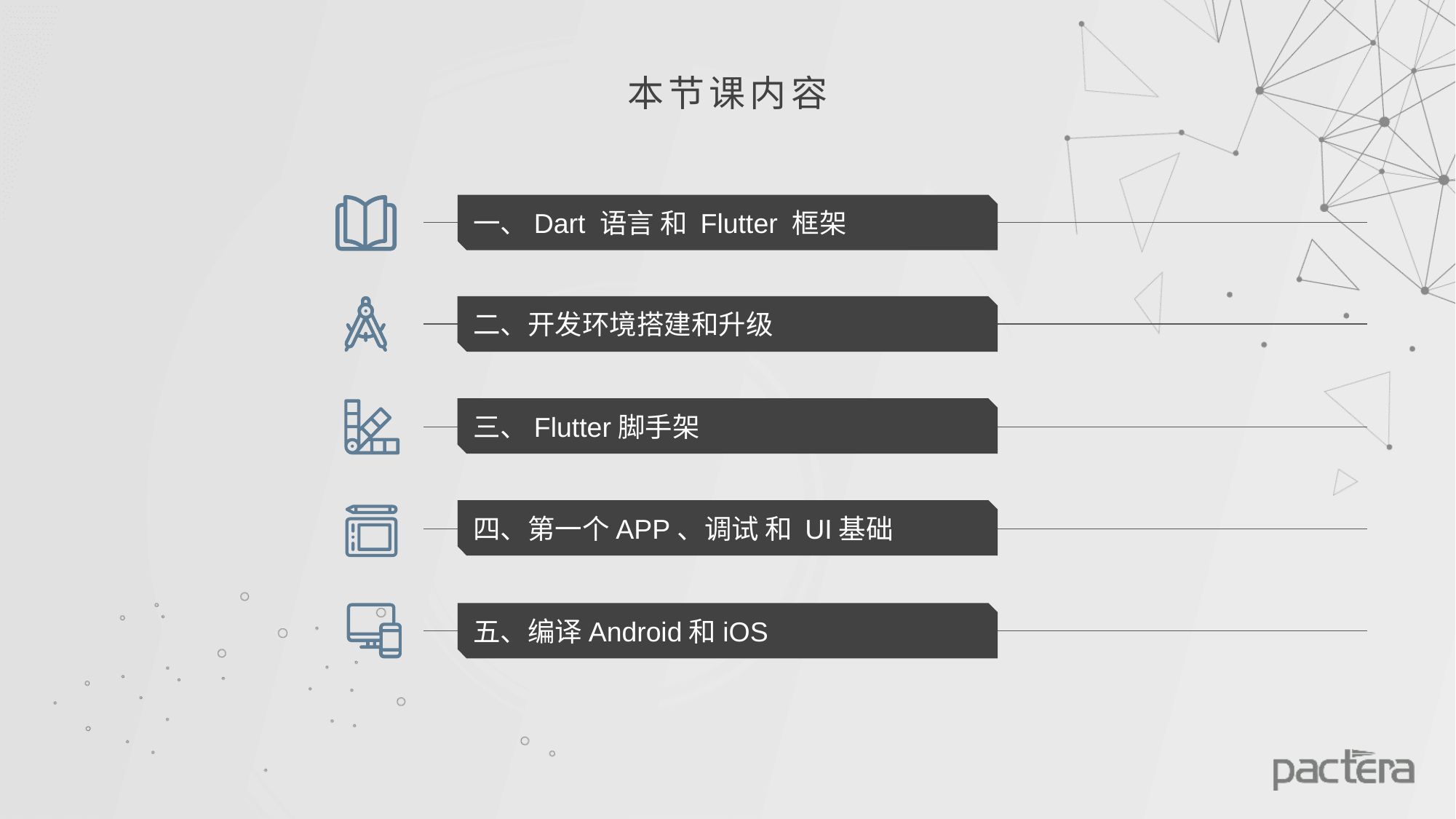

# 本节课内容
一、Dart 语言 和 Flutter 框架

二、开发环境搭建和升级
三、Flutter脚手架

四、第一个APP、调试 和 UI基础

五、编译Android和iOS